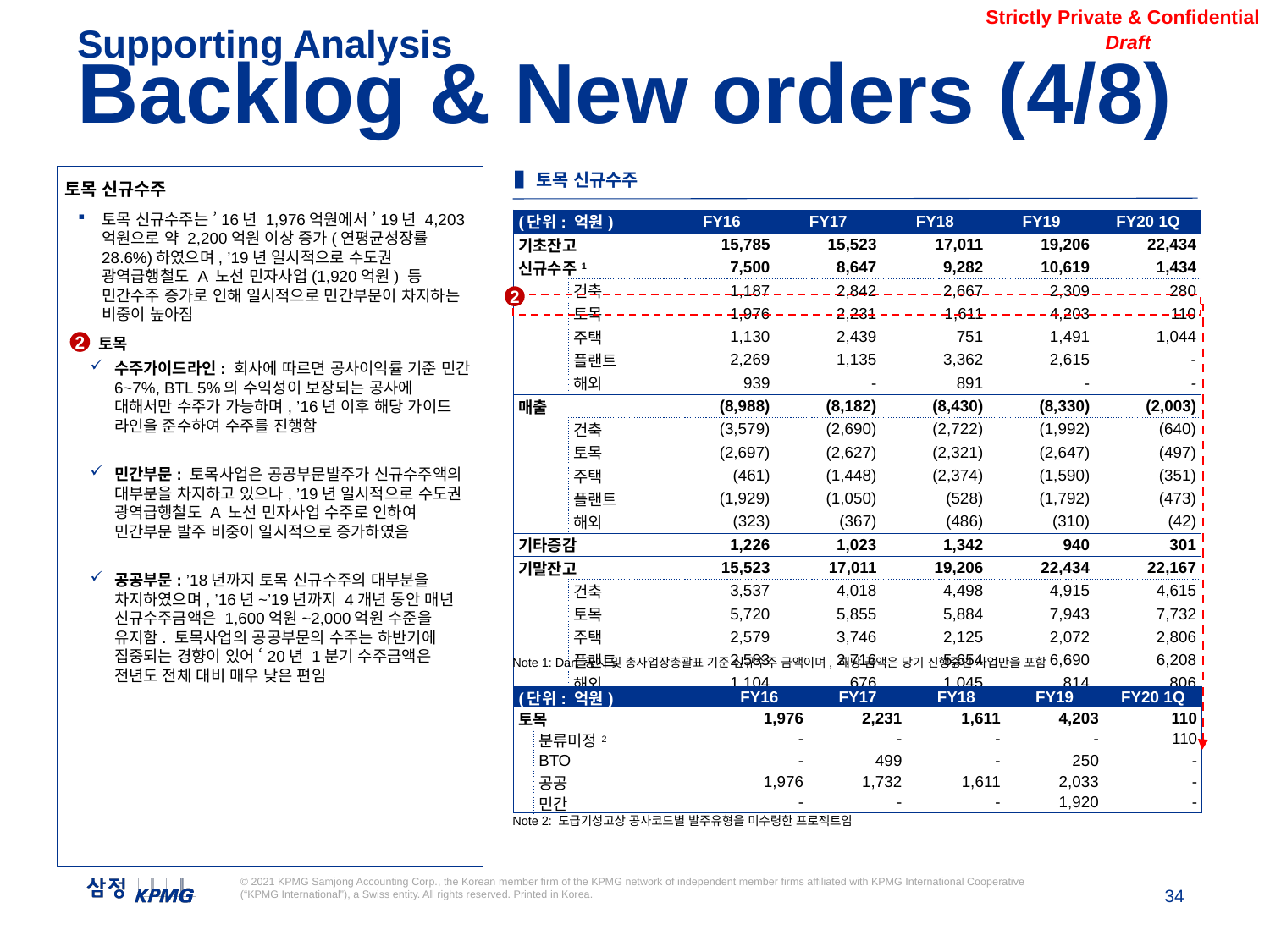

Supporting Analysis
Backlog & New orders (4/8)
▌토목 신규수주

토목 신규수주
토목 신규수주는 ’16년 1,976억원에서 ’19년 4,203억원으로 약 2,200억원 이상 증가(연평균성장률 28.6%)하였으며, ’19년 일시적으로 수도권 광역급행철도 A 노선 민자사업(1,920억원) 등 민간수주 증가로 인해 일시적으로 민간부문이 차지하는 비중이 높아짐
토목
수주가이드라인: 회사에 따르면 공사이익률 기준 민간 6~7%, BTL 5%의 수익성이 보장되는 공사에 대해서만 수주가 가능하며, ’16년 이후 해당 가이드 라인을 준수하여 수주를 진행함

민간부문: 토목사업은 공공부문발주가 신규수주액의 대부분을 차지하고 있으나, ’19년 일시적으로 수도권 광역급행철도 A 노선 민자사업 수주로 인하여 민간부문 발주 비중이 일시적으로 증가하였음

공공부문: ’18년까지 토목 신규수주의 대부분을 차지하였으며, ’16년~’19년까지 4개년 동안 매년 신규수주금액은 1,600억원~2,000억원 수준을 유지함. 토목사업의 공공부문의 수주는 하반기에 집중되는 경향이 있어 ‘20년 1분기 수주금액은 전년도 전체 대비 매우 낮은 편임

| (단위: 억원) |  | FY16 | FY17 | FY18 | FY19 | FY20 1Q |
| --- | --- | --- | --- | --- | --- | --- |
| 기초잔고 |  | 15,785 | 15,523 | 17,011 | 19,206 | 22,434 |
| 신규수주1 |  | 7,500 | 8,647 | 9,282 | 10,619 | 1,434 |
|  | 건축 | 1,187 | 2,842 | 2,667 | 2,309 | 280 |
|  | 토목 | 1,976 | 2,231 | 1,611 | 4,203 | 110 |
|  | 주택 | 1,130 | 2,439 | 751 | 1,491 | 1,044 |
|  | 플랜트 | 2,269 | 1,135 | 3,362 | 2,615 | - |
|  | 해외 | 939 | - | 891 | - | - |
| 매출 |  | (8,988) | (8,182) | (8,430) | (8,330) | (2,003) |
|  | 건축 | (3,579) | (2,690) | (2,722) | (1,992) | (640) |
|  | 토목 | (2,697) | (2,627) | (2,321) | (2,647) | (497) |
|  | 주택 | (461) | (1,448) | (2,374) | (1,590) | (351) |
|  | 플랜트 | (1,929) | (1,050) | (528) | (1,792) | (473) |
|  | 해외 | (323) | (367) | (486) | (310) | (42) |
| 기타증감 |  | 1,226 | 1,023 | 1,342 | 940 | 301 |
| 기말잔고 |  | 15,523 | 17,011 | 19,206 | 22,434 | 22,167 |
|  | 건축 | 3,537 | 4,018 | 4,498 | 4,915 | 4,615 |
|  | 토목 | 5,720 | 5,855 | 5,884 | 7,943 | 7,732 |
|  | 주택 | 2,579 | 3,746 | 2,125 | 2,072 | 2,806 |
|  | 플랜트 | 2,583 | 2,716 | 5,654 | 6,690 | 6,208 |
|  | 해외 | 1,104 | 676 | 1,045 | 814 | 806 |
2

2
Note 1: Dart 공시 및 총사업장총괄표 기준 신규수주 금액이며, 해당 금액은 당기 진행중인 사업만을 포함
| (단위: 억원) |  | FY16 | FY17 | FY18 | FY19 | FY20 1Q |
| --- | --- | --- | --- | --- | --- | --- |
| 토목 |  | 1,976 | 2,231 | 1,611 | 4,203 | 110 |
|  | 분류미정2 | - | - | - | - | 110 |
|  | BTO | - | 499 | - | 250 | - |
|  | 공공 | 1,976 | 1,732 | 1,611 | 2,033 | - |
|  | 민간 | - | - | - | 1,920 | - |
Note 2: 도급기성고상 공사코드별 발주유형을 미수령한 프로젝트임